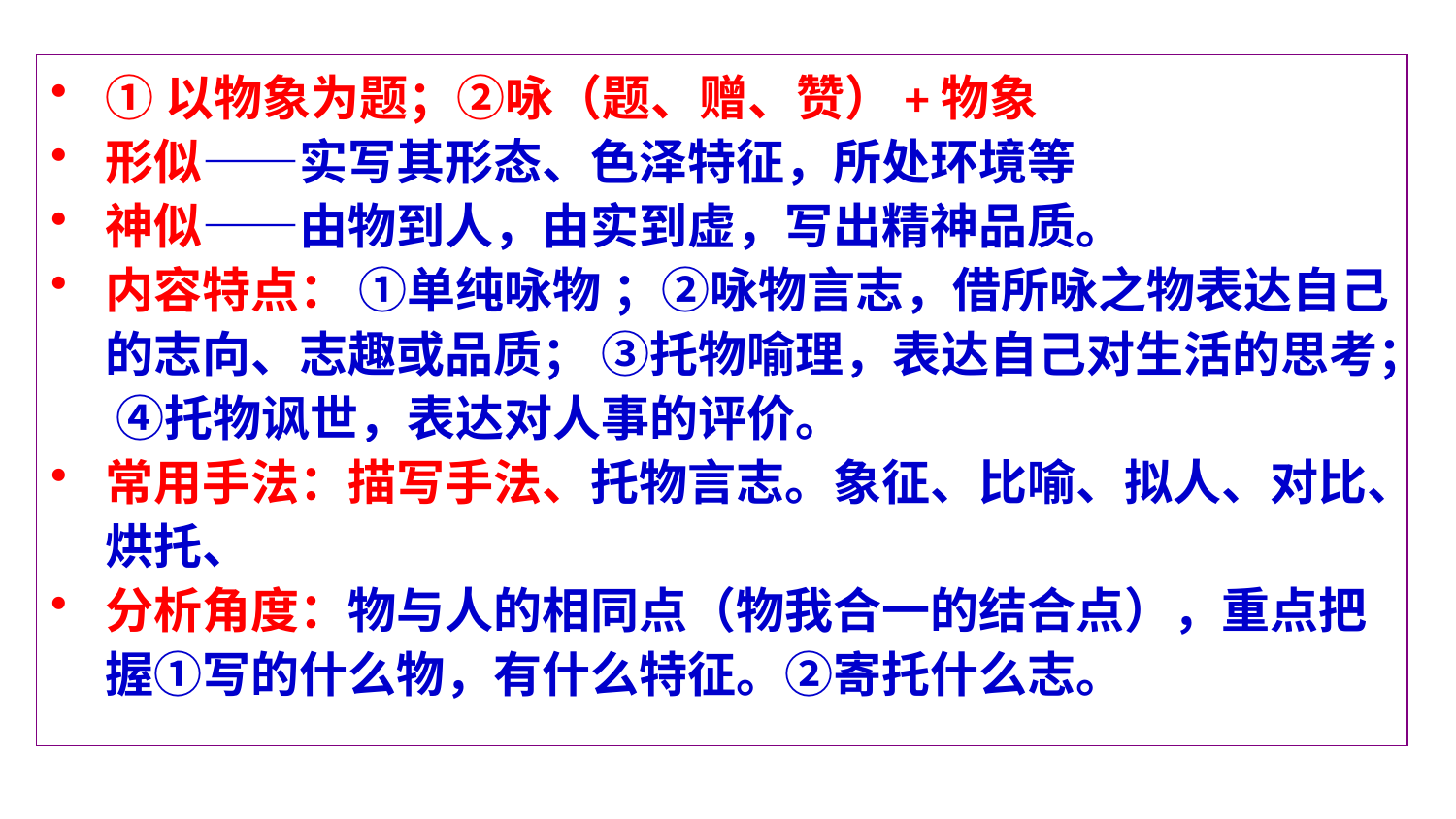

①以物象为题；②咏（题、赠、赞）+物象
形似——实写其形态、色泽特征，所处环境等
神似——由物到人，由实到虚，写出精神品质。
内容特点： ①单纯咏物 ；②咏物言志，借所咏之物表达自己的志向、志趣或品质； ③托物喻理，表达自己对生活的思考； ④托物讽世，表达对人事的评价。
常用手法：描写手法、托物言志。象征、比喻、拟人、对比、烘托、
分析角度：物与人的相同点（物我合一的结合点），重点把握①写的什么物，有什么特征。②寄托什么志。